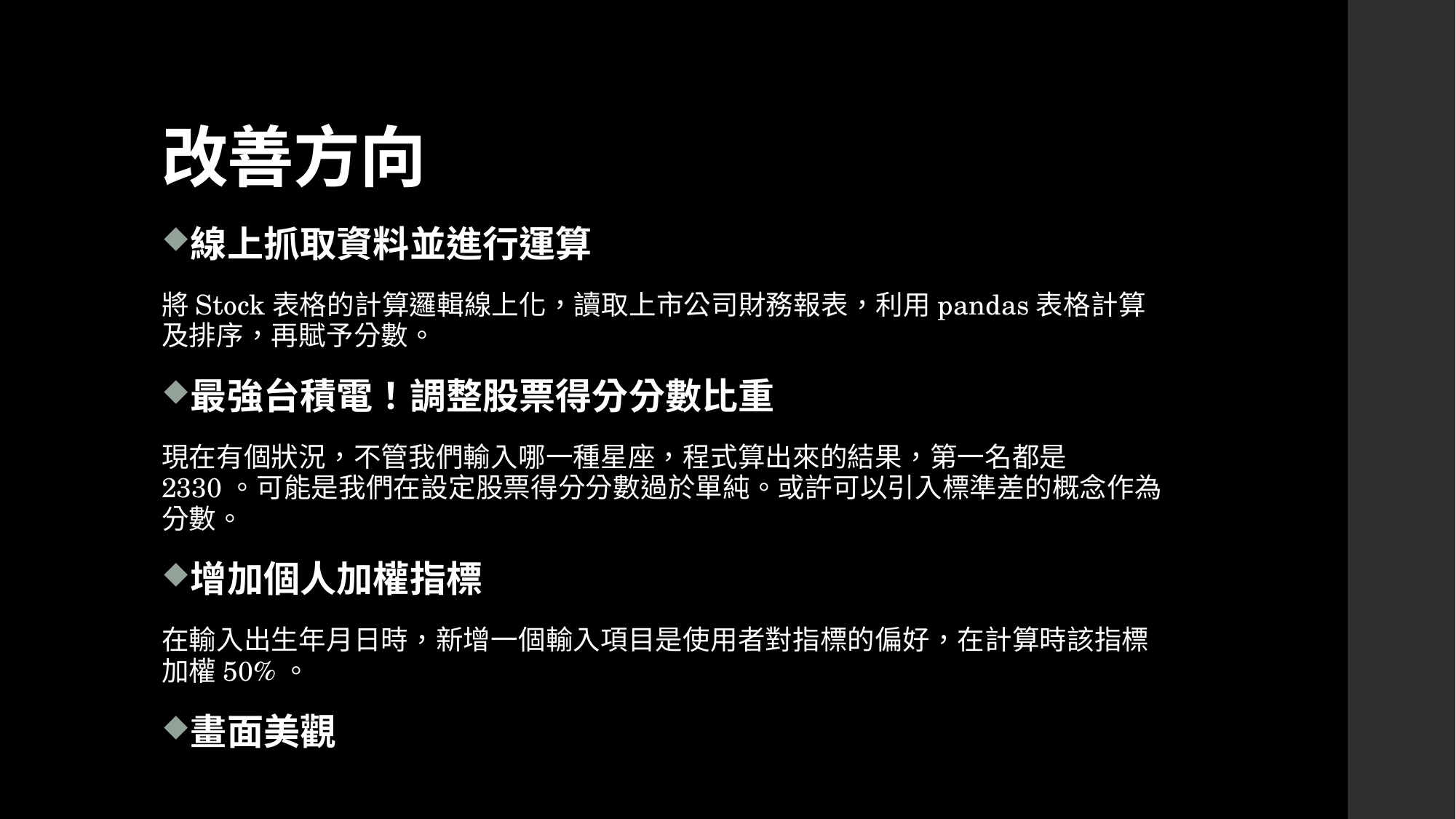

# 改善方向
線上抓取資料並進行運算
將Stock表格的計算邏輯線上化，讀取上市公司財務報表，利用pandas表格計算及排序，再賦予分數。
最強台積電！調整股票得分分數比重
現在有個狀況，不管我們輸入哪一種星座，程式算出來的結果，第一名都是2330。可能是我們在設定股票得分分數過於單純。或許可以引入標準差的概念作為分數。
增加個人加權指標
在輸入出生年月日時，新增一個輸入項目是使用者對指標的偏好，在計算時該指標加權50%。
畫面美觀